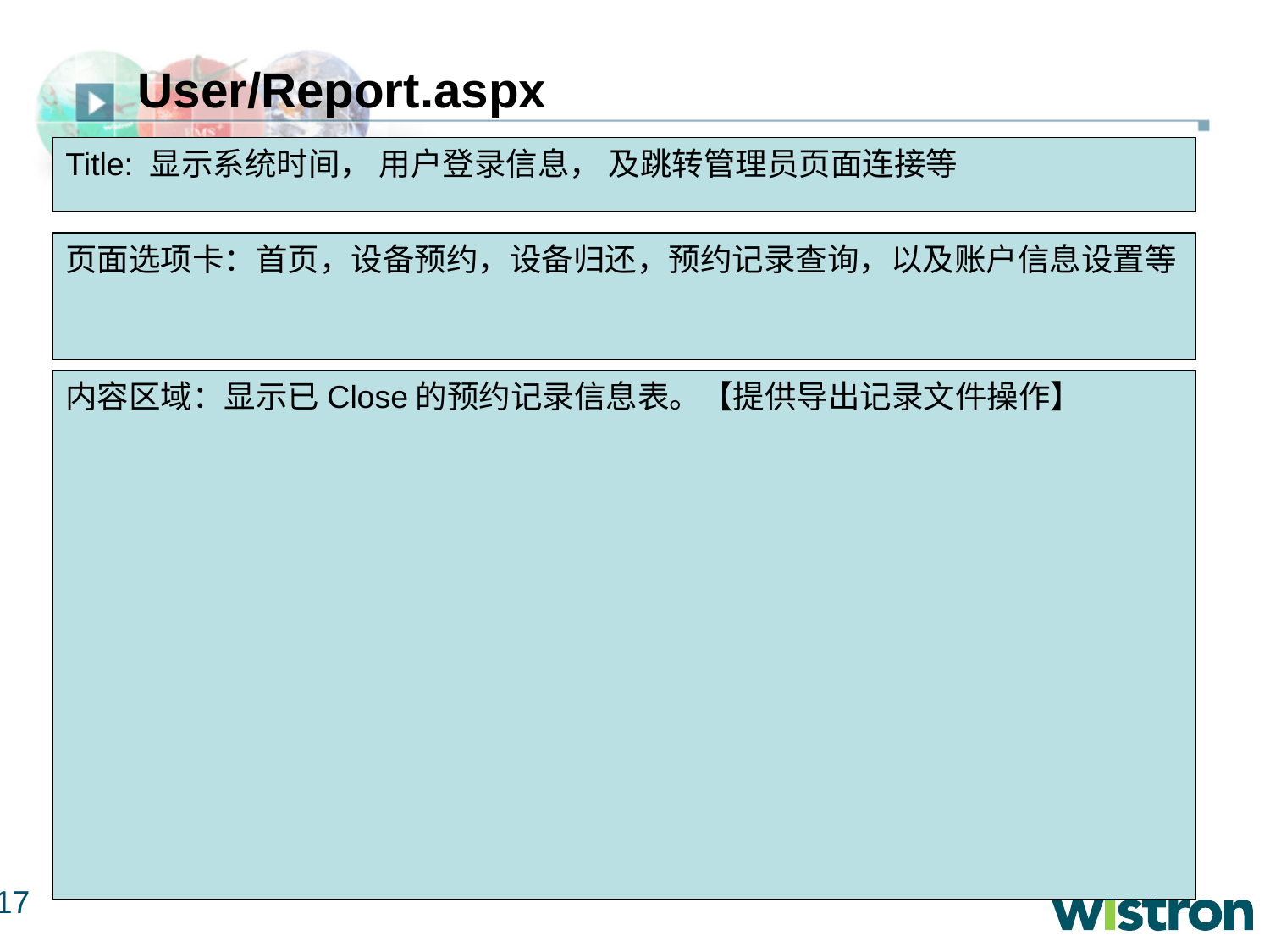

# User/Report.aspx
Title: 显示系统时间， 用户登录信息， 及跳转管理员页面连接等
页面选项卡：首页，设备预约，设备归还，预约记录查询，以及账户信息设置等
内容区域：显示已Close的预约记录信息表。【提供导出记录文件操作】